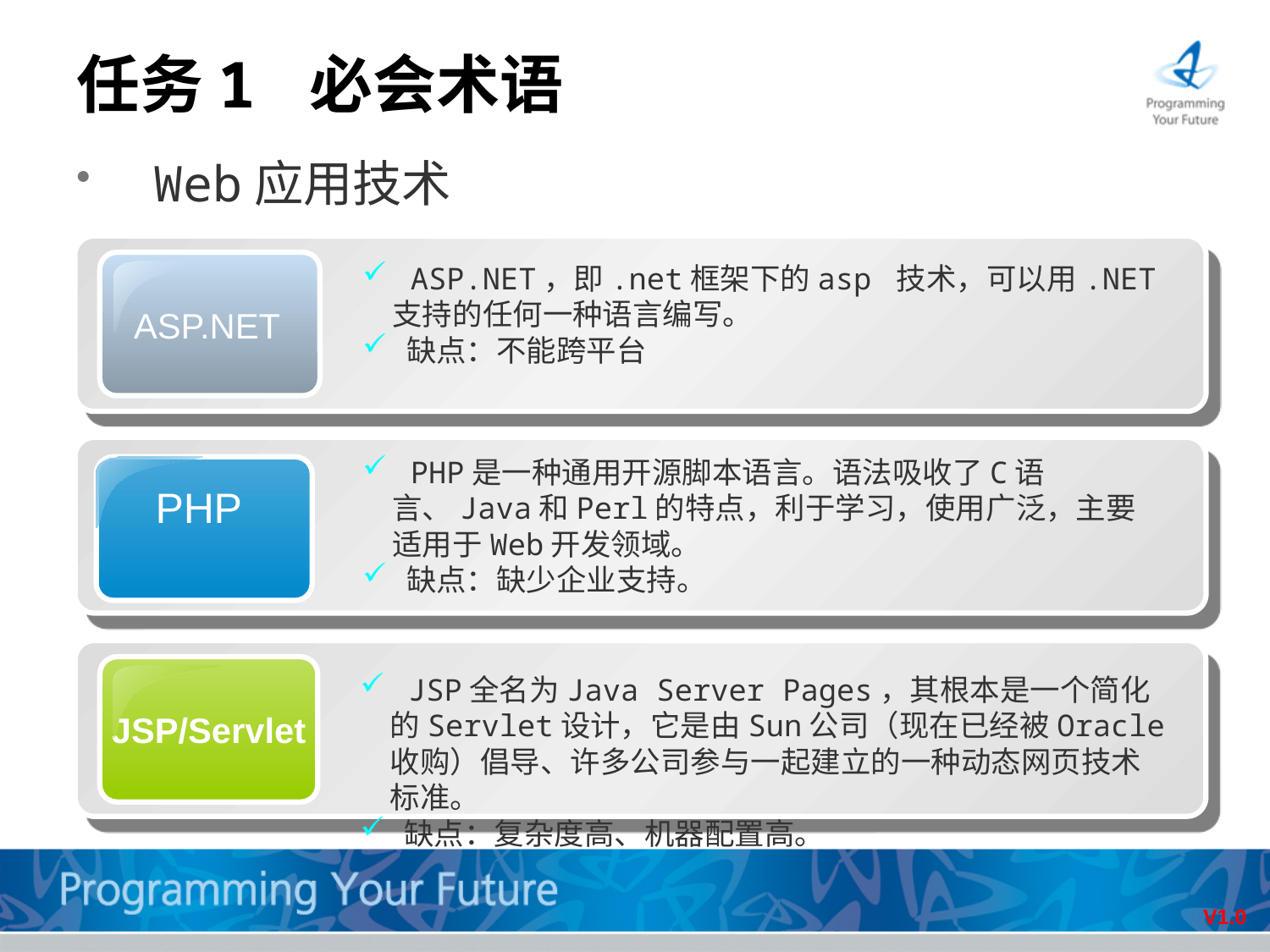

# 任务1 必会术语
 Web应用技术

 ASP.NET，即.net框架下的asp 技术，可以用.NET支持的任何一种语言编写。
 缺点：不能跨平台

ASP.NET

 PHP是一种通用开源脚本语言。语法吸收了C语言、Java和Perl的特点，利于学习，使用广泛，主要适用于Web开发领域。
 缺点：缺少企业支持。

PHP

JSP/Servlet

 JSP全名为Java Server Pages，其根本是一个简化的Servlet设计，它是由Sun公司（现在已经被Oracle收购）倡导、许多公司参与一起建立的一种动态网页技术标准。
 缺点：复杂度高、机器配置高。